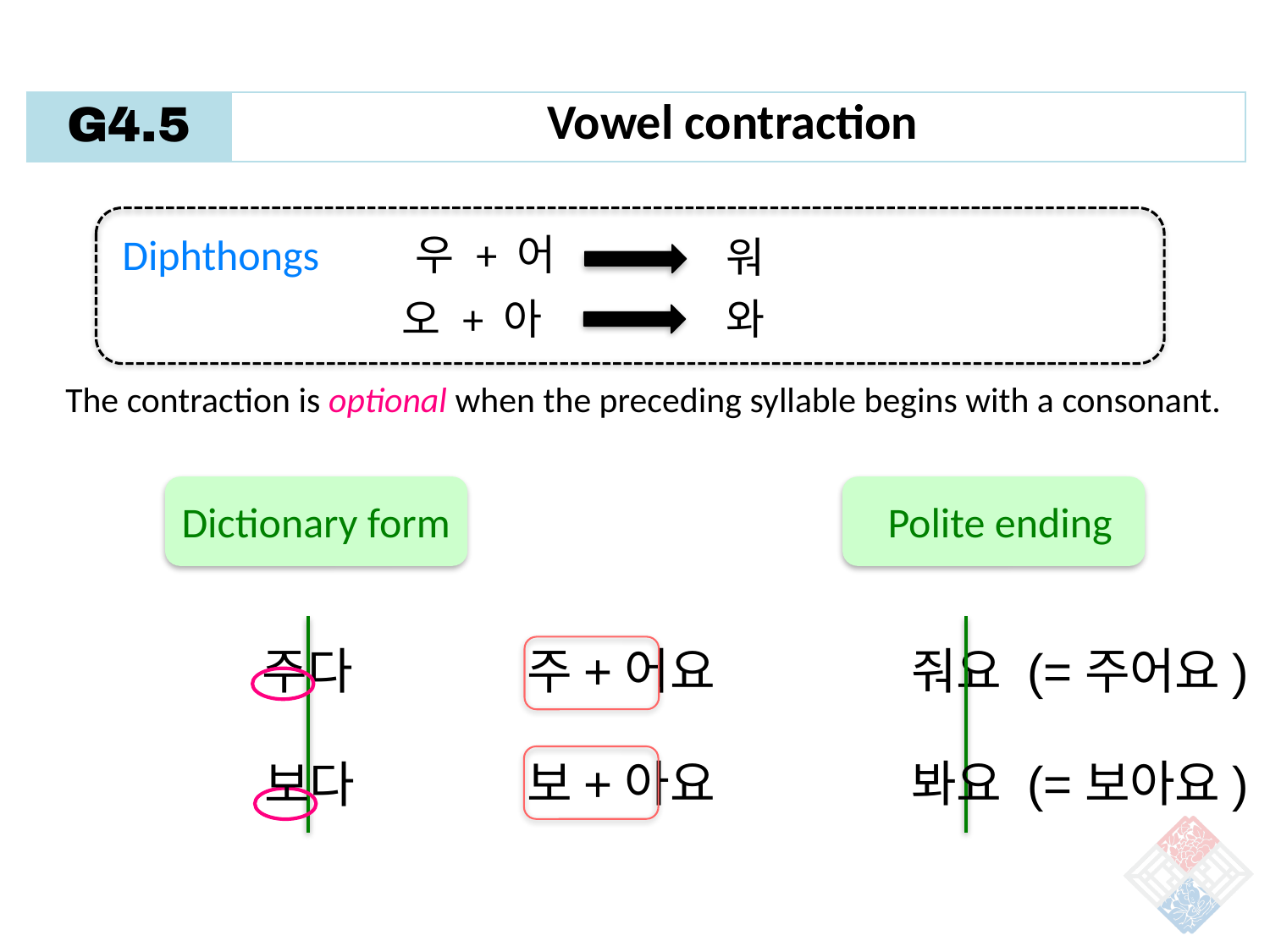

| G4.5 | Vowel contraction |
| --- | --- |

Diphthongs         우 + 어
워

오 + 아
와

The contraction is optional when the preceding syllable begins with a consonant.

Dictionary form
Polite ending
주다
주+어요
줘요 (=주어요)

보+아요
봐요 (=보아요)
보다